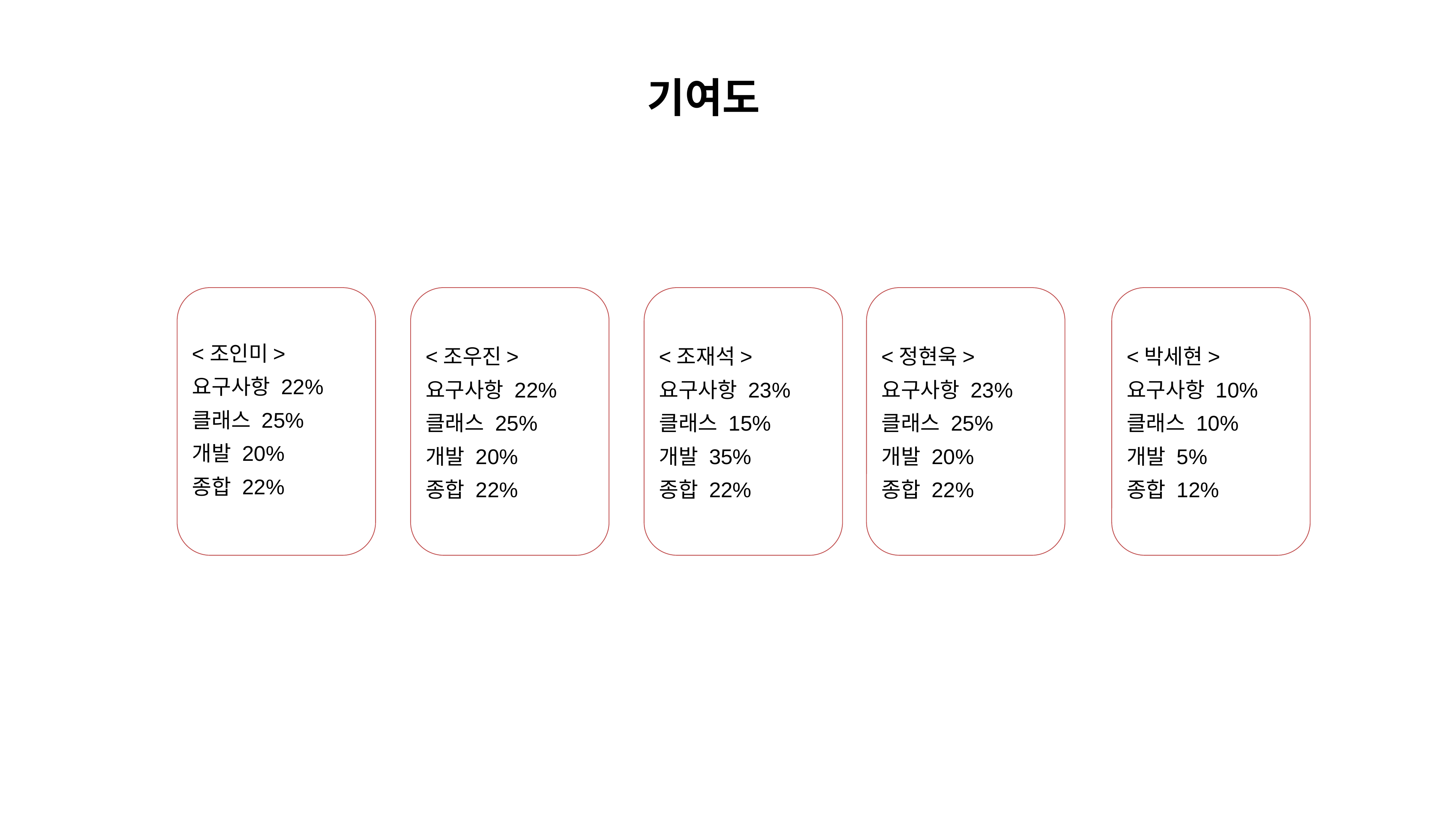

기여도

<조인미>
요구사항 22%
클래스 25%
개발 20%
종합 22%

<조우진>
요구사항 22%
클래스 25%
개발 20%
종합 22%
<조재석>
요구사항 23%
클래스 15%
개발 35%
종합 22%
<정현욱>
요구사항 23%
클래스 25%
개발 20%
종합 22%
<박세현>
요구사항 10%
클래스 10%
개발 5%
종합 12%